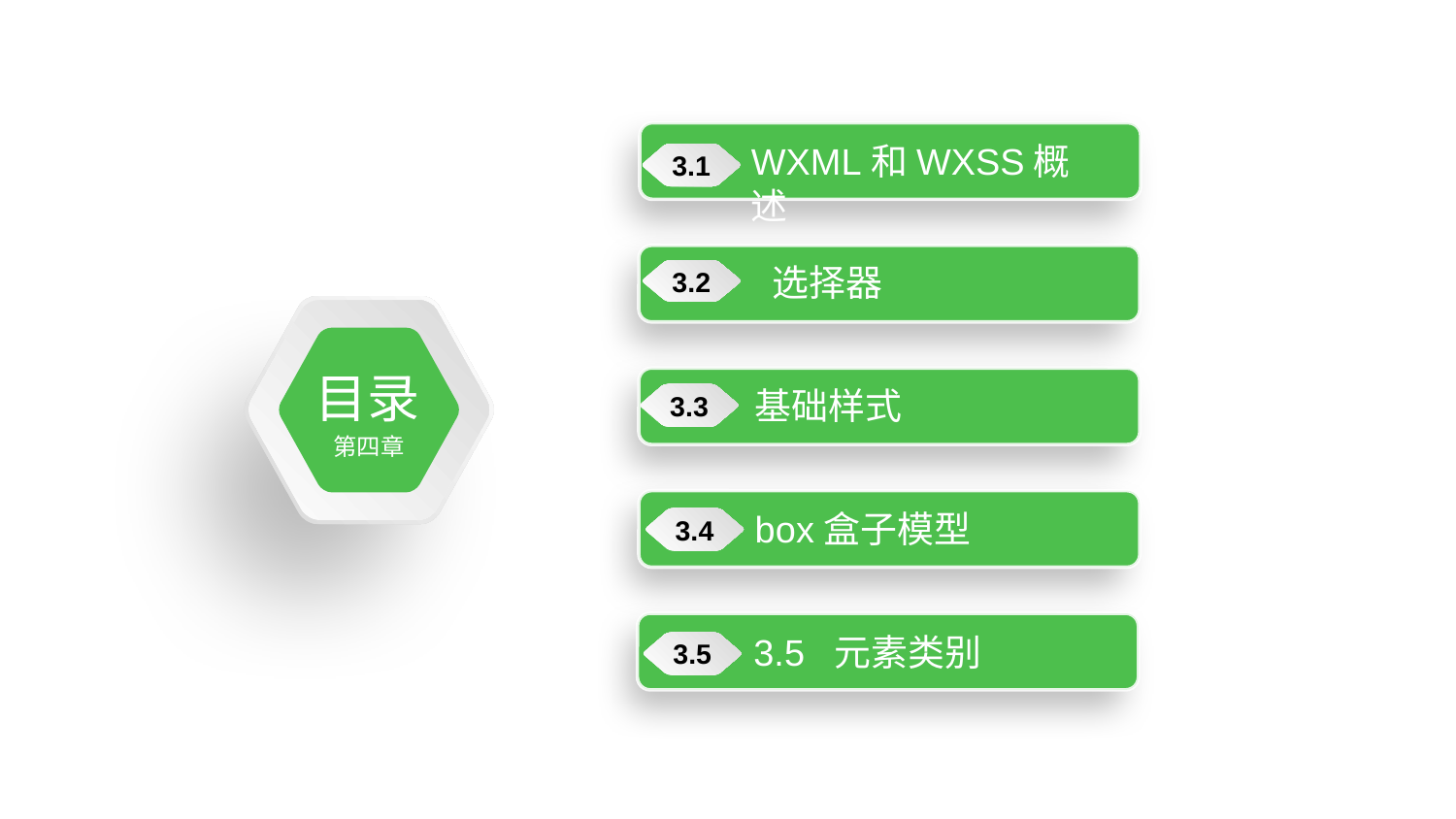

WXML和WXSS概述
3.1

 选择器
3.2

目录
第四章

基础样式
3.3

box盒子模型
3.4

3.5  元素类别
3.5